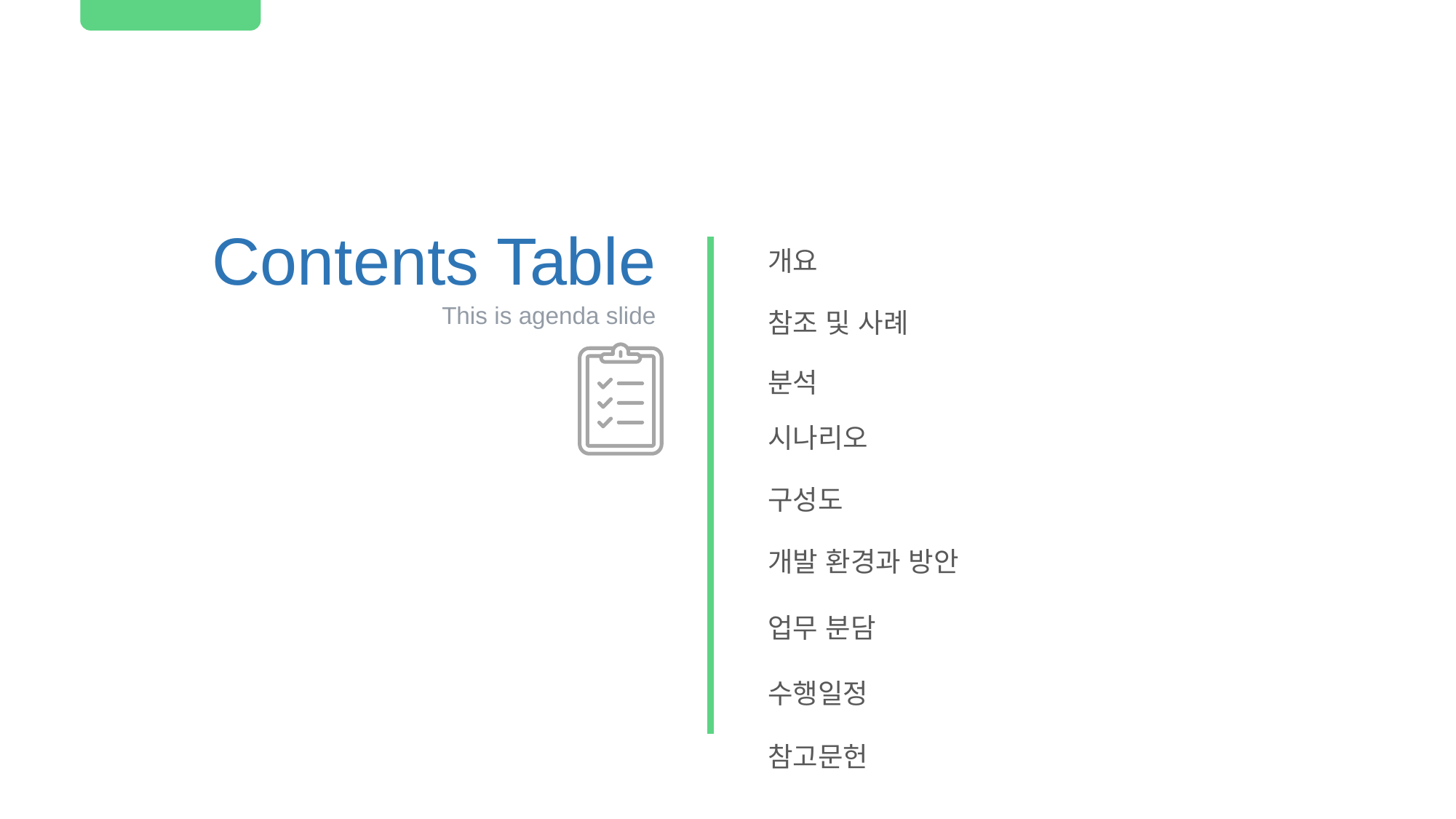

Contents Table
개요
This is agenda slide
참조 및 사례

분석
시나리오
구성도
개발 환경과 방안
업무 분담
수행일정
참고문헌